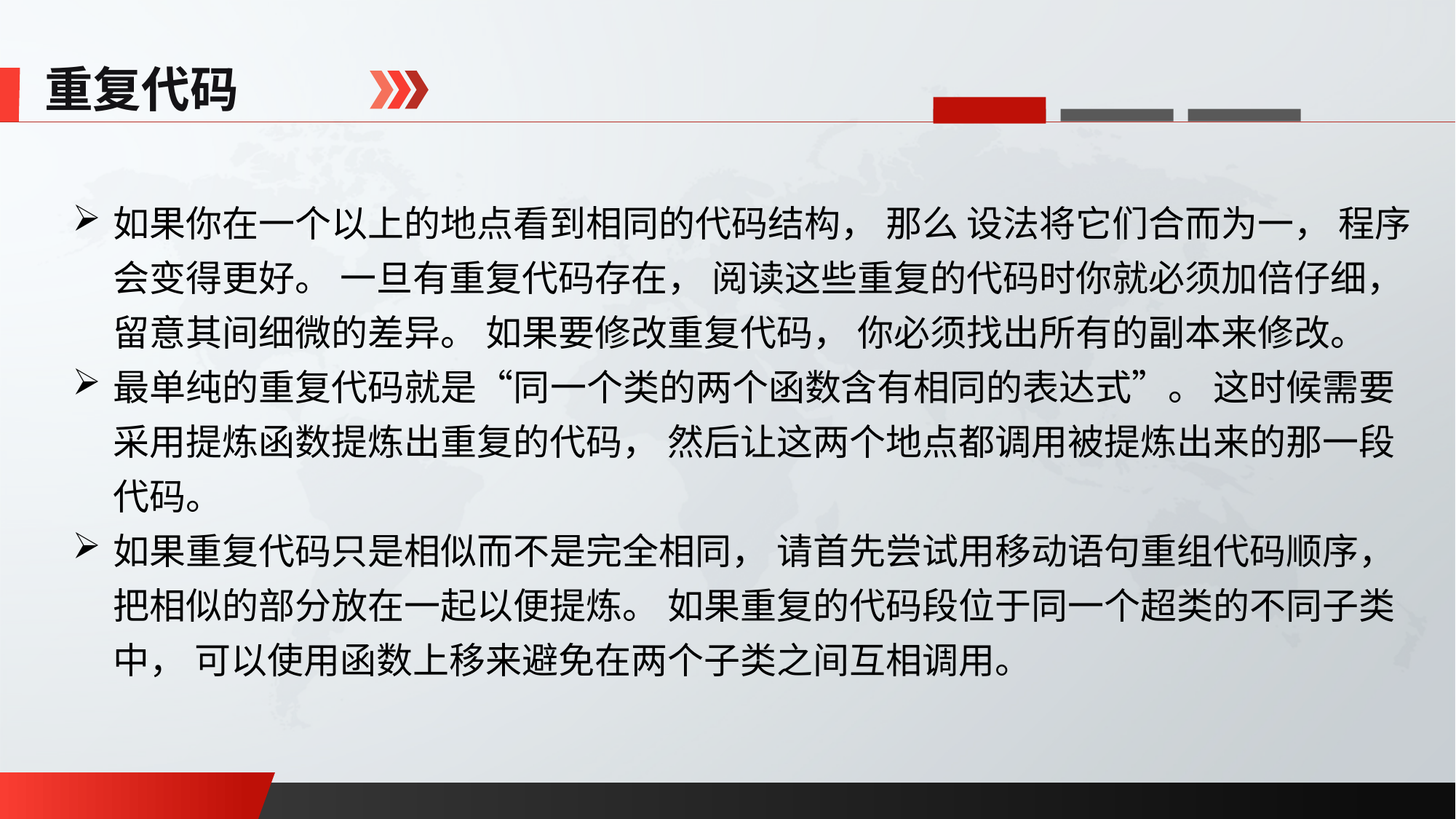

重复代码

如果你在一个以上的地点看到相同的代码结构， 那么 设法将它们合而为一， 程序会变得更好。 一旦有重复代码存在， 阅读这些重复的代码时你就必须加倍仔细， 留意其间细微的差异。 如果要修改重复代码， 你必须找出所有的副本来修改。
最单纯的重复代码就是“同一个类的两个函数含有相同的表达式”。 这时候需要采用提炼函数提炼出重复的代码， 然后让这两个地点都调用被提炼出来的那一段代码。
如果重复代码只是相似而不是完全相同， 请首先尝试用移动语句重组代码顺序， 把相似的部分放在一起以便提炼。 如果重复的代码段位于同一个超类的不同子类中， 可以使用函数上移来避免在两个子类之间互相调用。